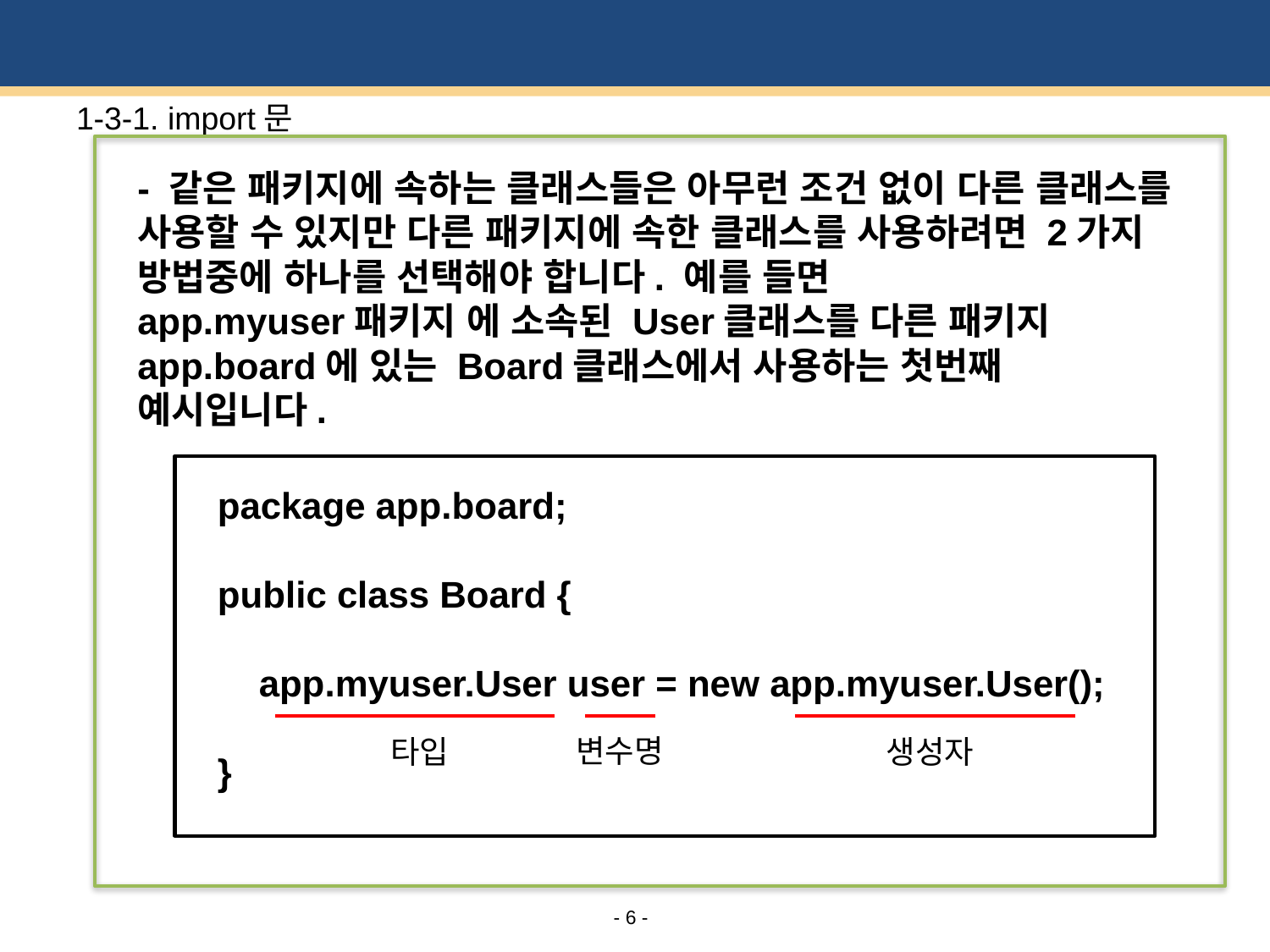

# 1-3-1. import문

- 같은 패키지에 속하는 클래스들은 아무런 조건 없이 다른 클래스를 사용할 수 있지만 다른 패키지에 속한 클래스를 사용하려면 2가지 방법중에 하나를 선택해야 합니다. 예를 들면
app.myuser패키지 에 소속된 User클래스를 다른 패키지 app.board에 있는 Board클래스에서 사용하는 첫번째 예시입니다.

package app.board;

public class Board {

    app.myuser.User user = new app.myuser.User();

}
변수명
타입
생성자